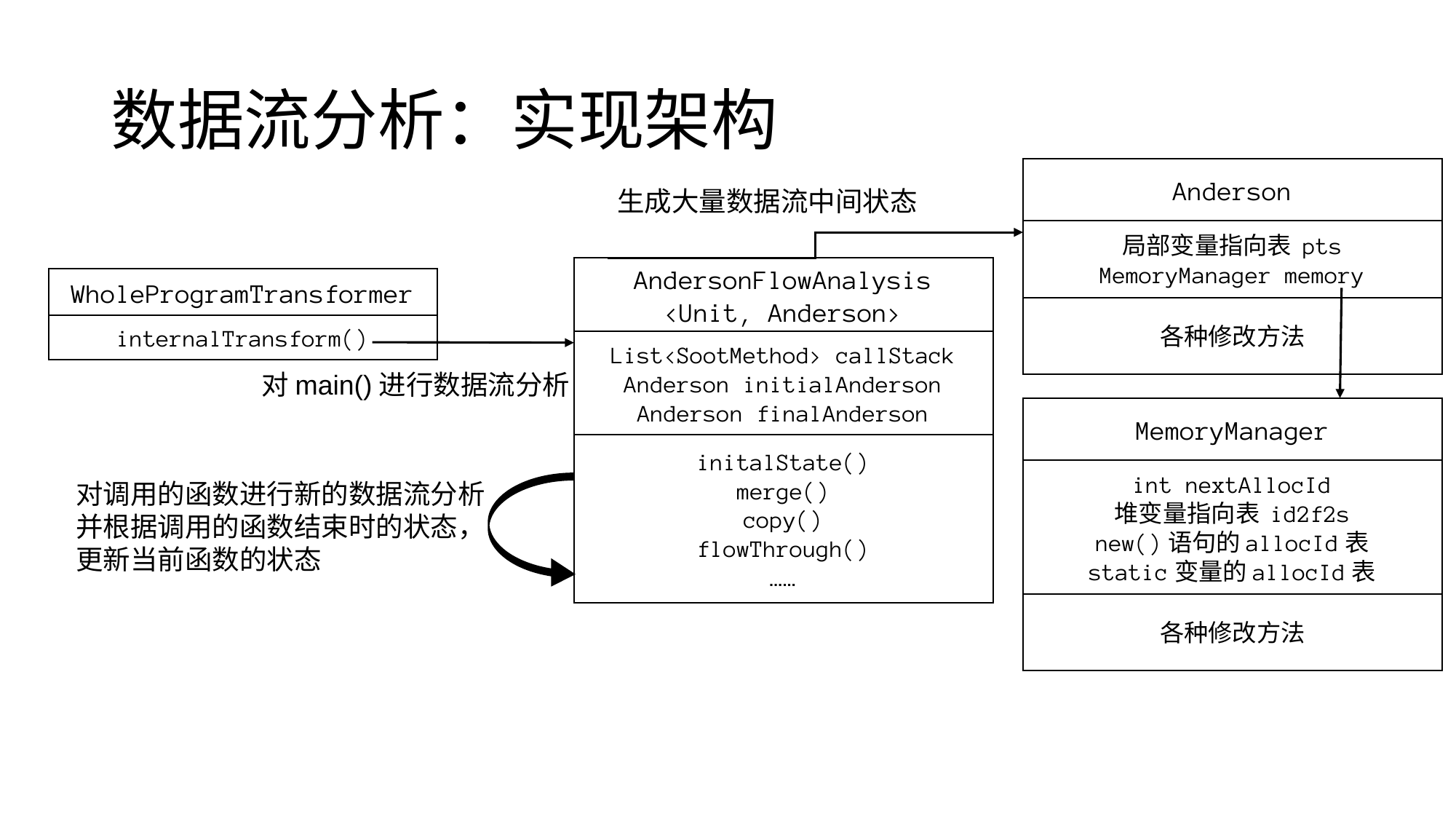

# 数据流分析：实现架构
Anderson
生成大量数据流中间状态
局部变量指向表 pts
MemoryManager memory
AndersonFlowAnalysis
<Unit, Anderson>
WholeProgramTransformer
各种修改方法
internalTransform()
List<SootMethod> callStack
Anderson initialAnderson
Anderson finalAnderson
对main()进行数据流分析
MemoryManager
initalState()
merge()
copy()
flowThrough()
……
int nextAllocId
堆变量指向表 id2f2s
new()语句的allocId表
static变量的allocId表
对调用的函数进行新的数据流分析
并根据调用的函数结束时的状态，
更新当前函数的状态

各种修改方法